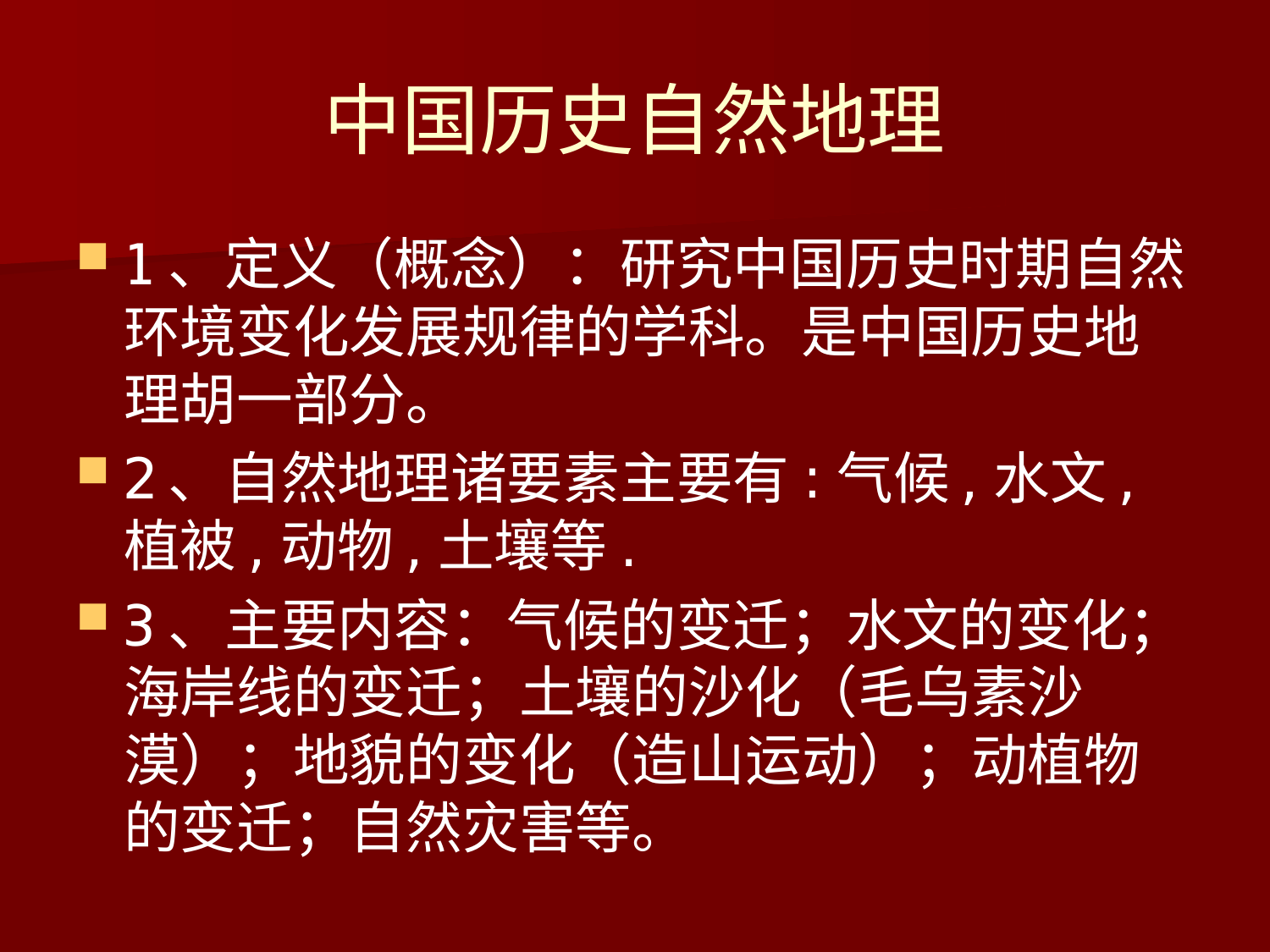

# 中国历史自然地理
1、定义（概念）：研究中国历史时期自然环境变化发展规律的学科。是中国历史地理胡一部分。
2、自然地理诸要素主要有:气候,水文,植被,动物,土壤等.
3、主要内容：气候的变迁；水文的变化；海岸线的变迁；土壤的沙化（毛乌素沙漠）；地貌的变化（造山运动）；动植物的变迁；自然灾害等。